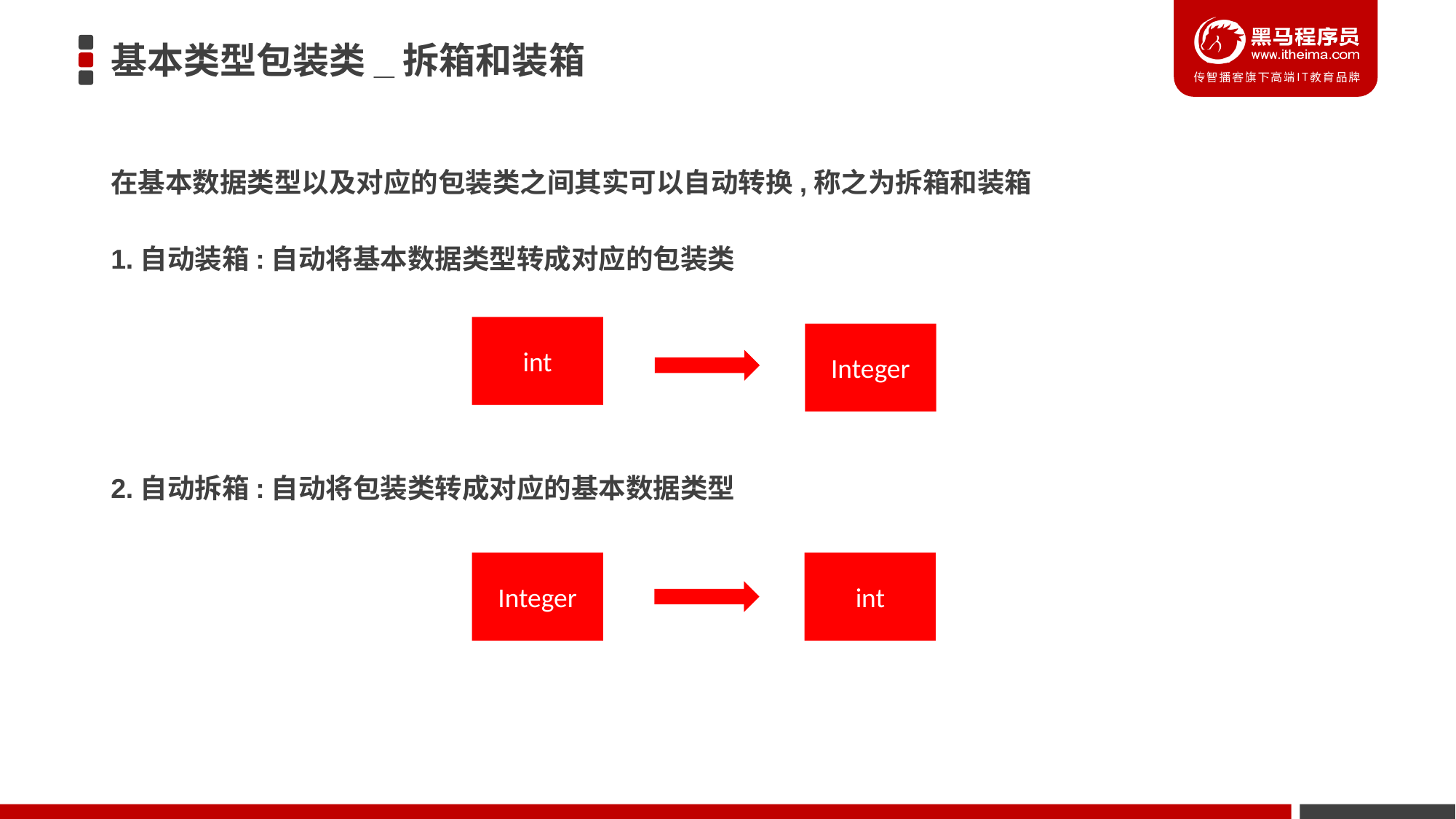

# 基本类型包装类_拆箱和装箱
int
Integer

在基本数据类型以及对应的包装类之间其实可以自动转换,称之为拆箱和装箱

1.自动装箱:自动将基本数据类型转成对应的包装类

2.自动拆箱:自动将包装类转成对应的基本数据类型

Integer
int